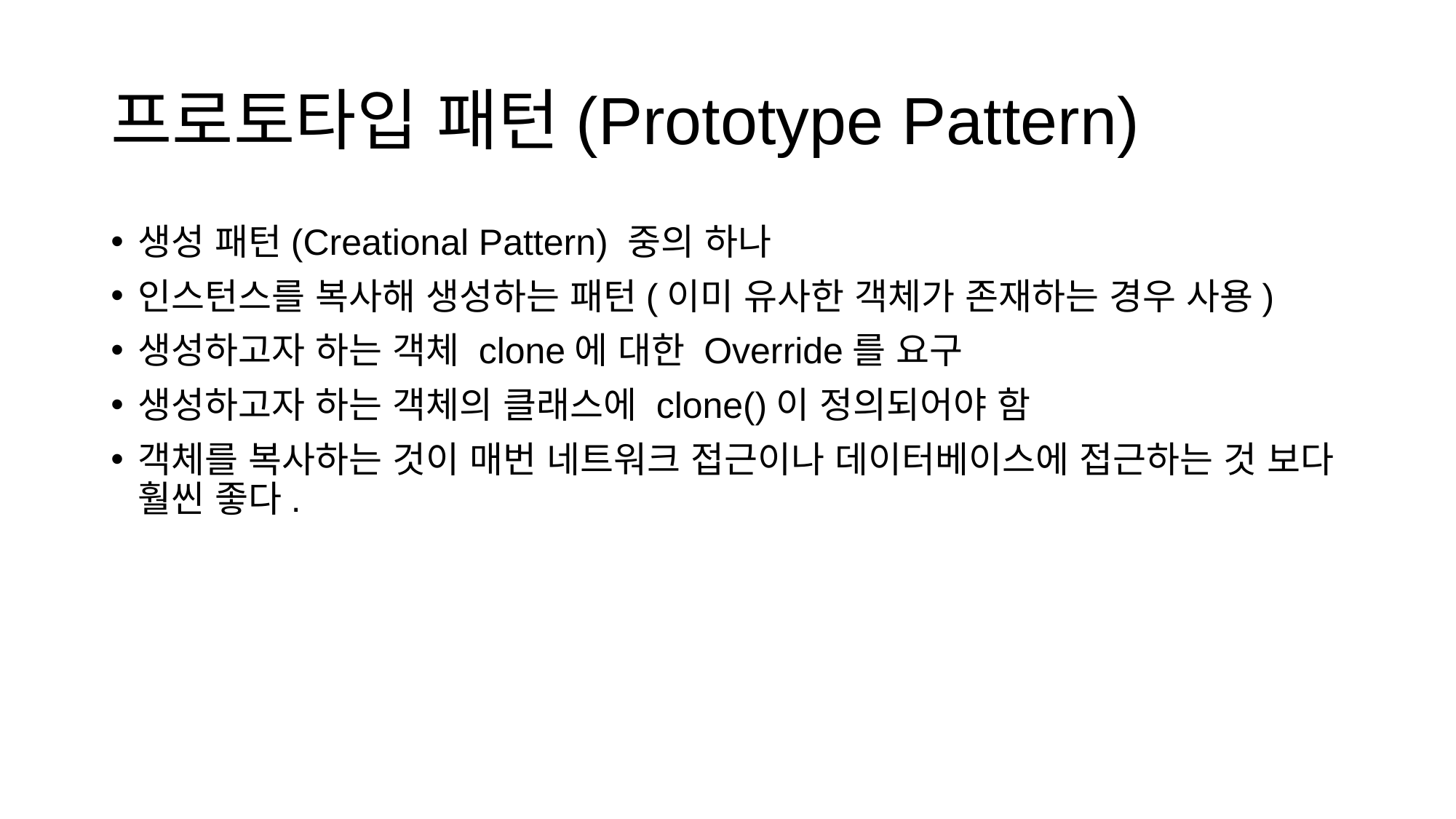

# 프로토타입 패턴(Prototype Pattern)
생성 패턴(Creational Pattern) 중의 하나
인스턴스를 복사해 생성하는 패턴(이미 유사한 객체가 존재하는 경우 사용)
생성하고자 하는 객체 clone에 대한 Override를 요구
생성하고자 하는 객체의 클래스에 clone()이 정의되어야 함
객체를 복사하는 것이 매번 네트워크 접근이나 데이터베이스에 접근하는 것 보다 훨씬 좋다.